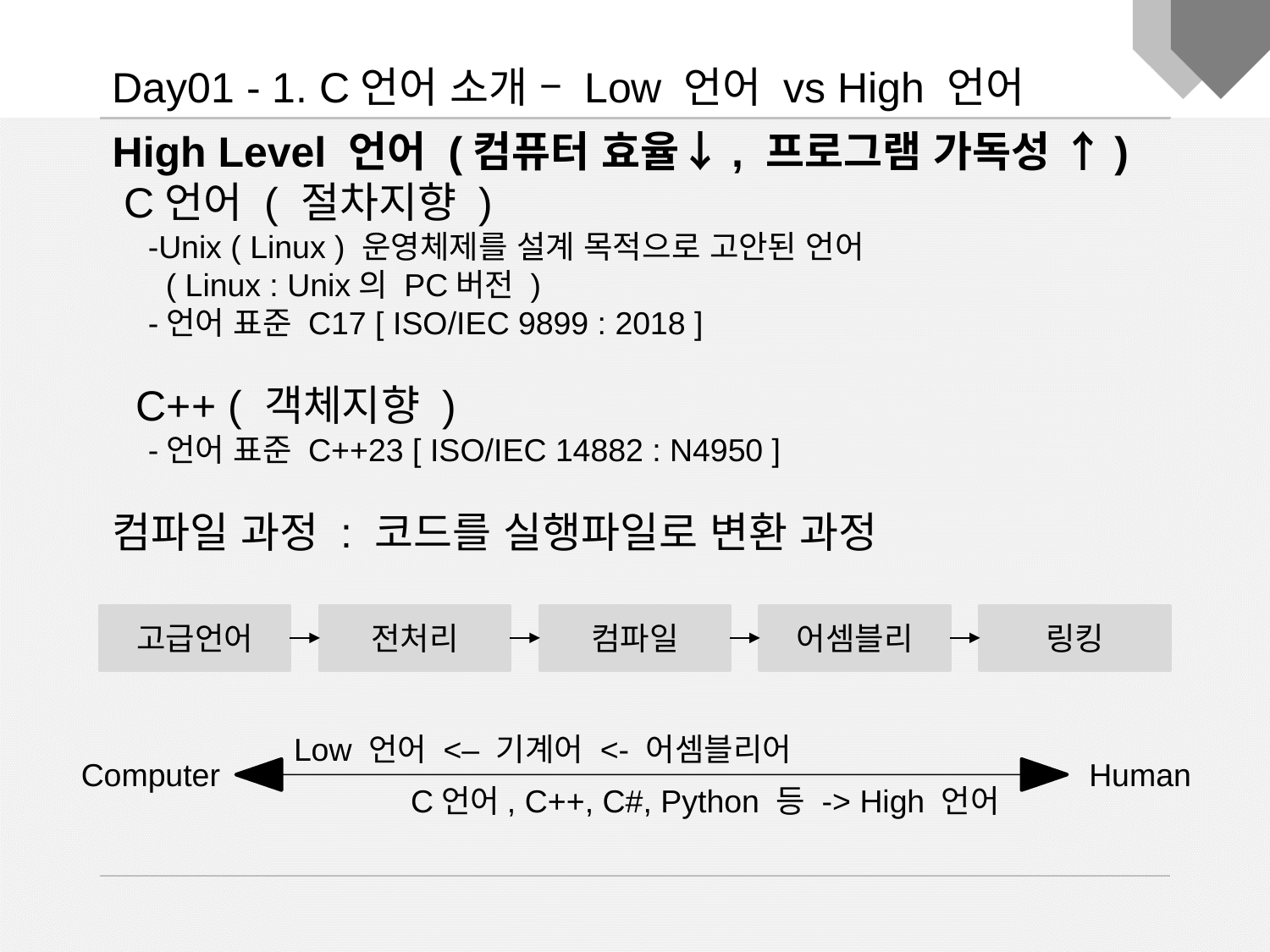

Day01 - 1. C언어 소개 – Low 언어 vs High 언어
High Level 언어 (컴퓨터 효율↓, 프로그램 가독성 ↑)
 C언어 ( 절차지향 )
    -Unix ( Linux ) 운영체제를 설계 목적으로 고안된 언어
      ( Linux : Unix의 PC버전 )
    -언어 표준 C17 [ ISO/IEC 9899 : 2018 ]

  C++ ( 객체지향 )
    -언어 표준 C++23 [ ISO/IEC 14882 : N4950 ]

컴파일 과정 : 코드를 실행파일로 변환 과정
고급언어
전처리
컴파일
어셈블리
링킹
Low 언어 <– 기계어 <- 어셈블리어
Computer
Human

C언어, C++, C#, Python 등 -> High 언어